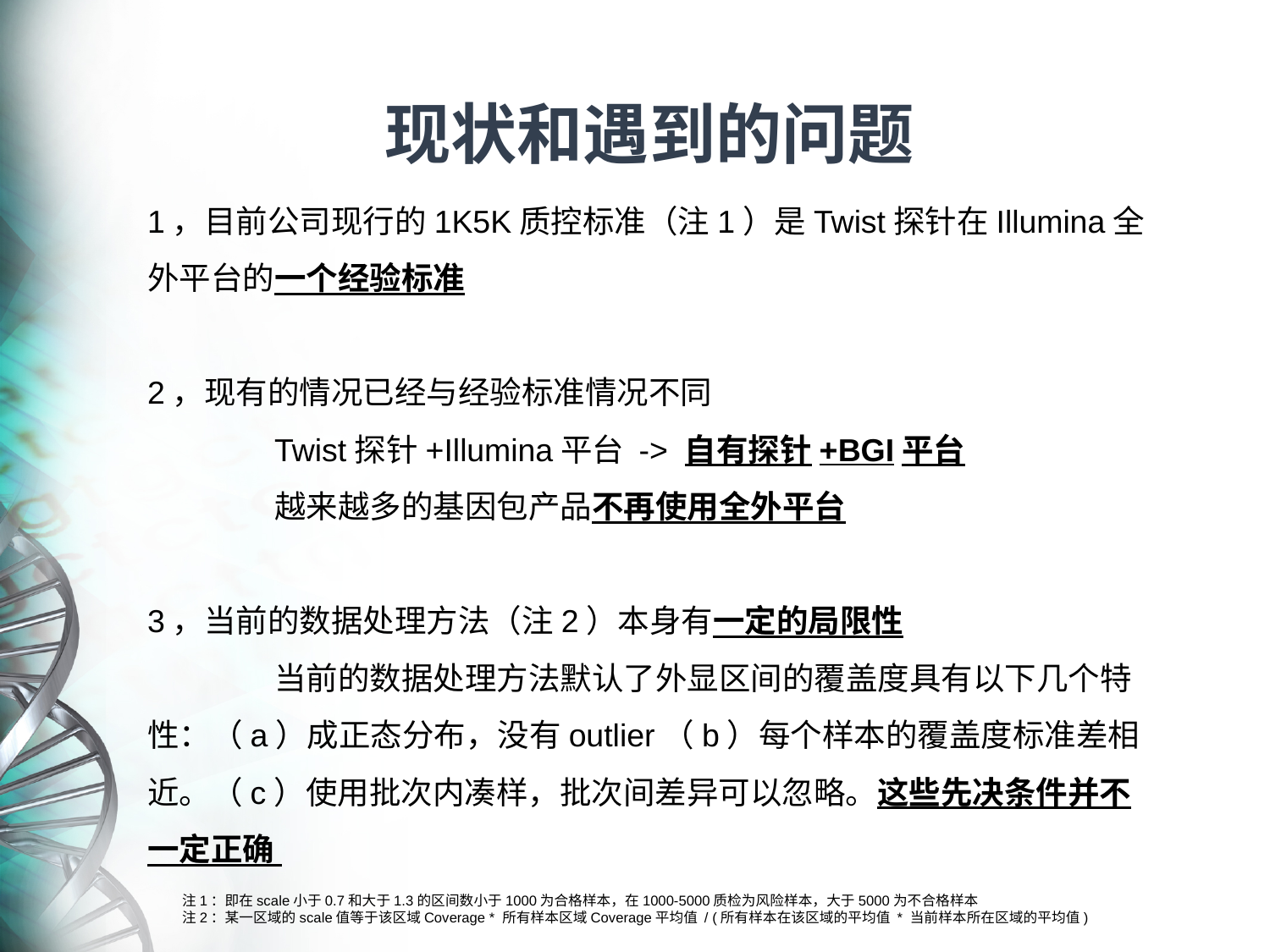

现状和遇到的问题
1，目前公司现行的1K5K质控标准（注1）是Twist探针在Illumina全外平台的一个经验标准

2，现有的情况已经与经验标准情况不同
	Twist探针+Illumina平台 -> 自有探针+BGI平台
	越来越多的基因包产品不再使用全外平台

3，当前的数据处理方法（注2）本身有一定的局限性
	当前的数据处理方法默认了外显区间的覆盖度具有以下几个特性：（a）成正态分布，没有outlier（b）每个样本的覆盖度标准差相近。（c）使用批次内凑样，批次间差异可以忽略。这些先决条件并不一定正确
注1：即在scale小于0.7和大于1.3的区间数小于1000为合格样本，在1000-5000质检为风险样本，大于5000为不合格样本
注2：某一区域的scale值等于该区域Coverage * 所有样本区域Coverage平均值 / (所有样本在该区域的平均值 * 当前样本所在区域的平均值)